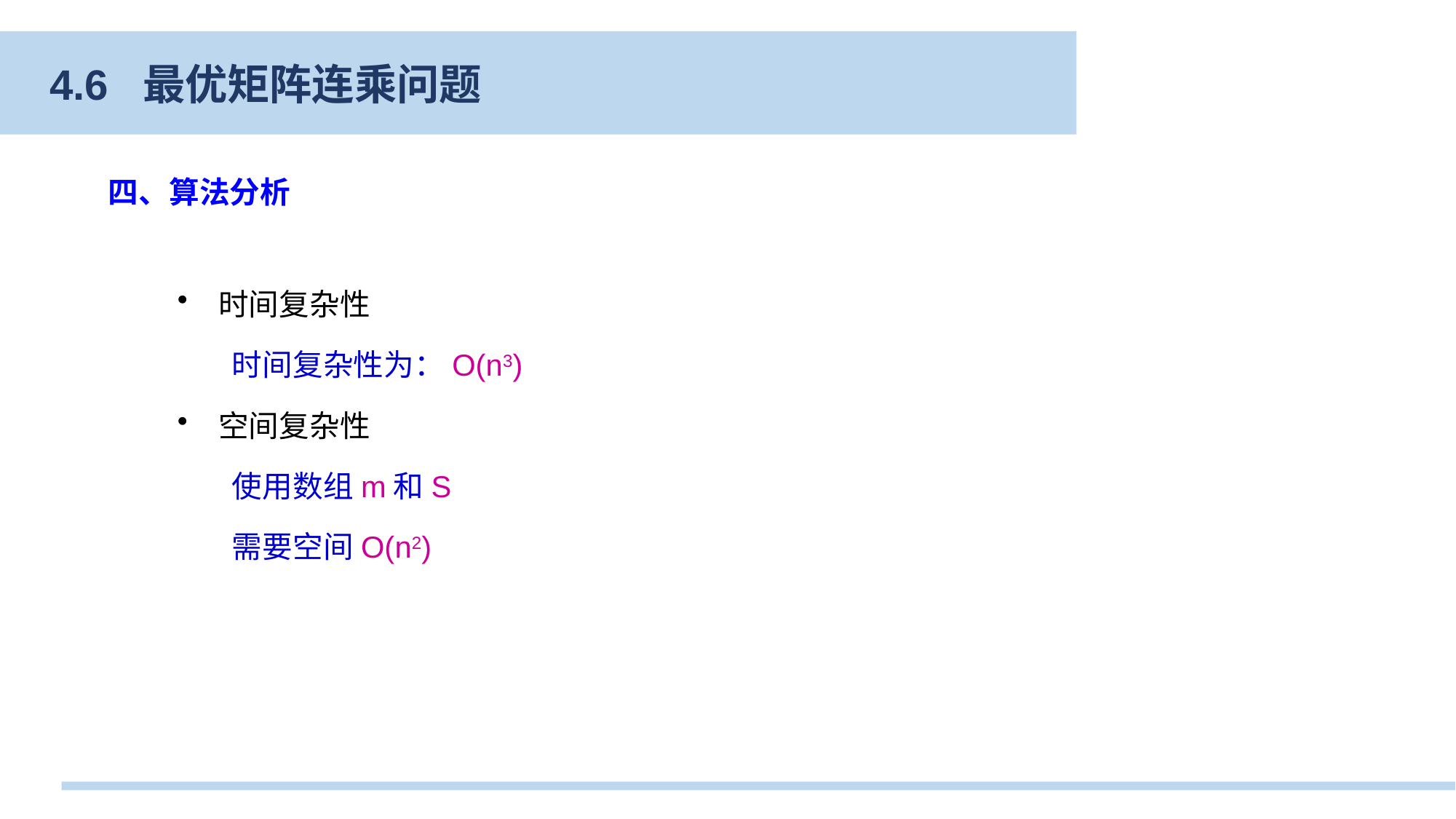

4.6  最优矩阵连乘问题
四、算法分析
时间复杂性
时间复杂性为：O(n3)
空间复杂性
使用数组m和S
需要空间O(n2)